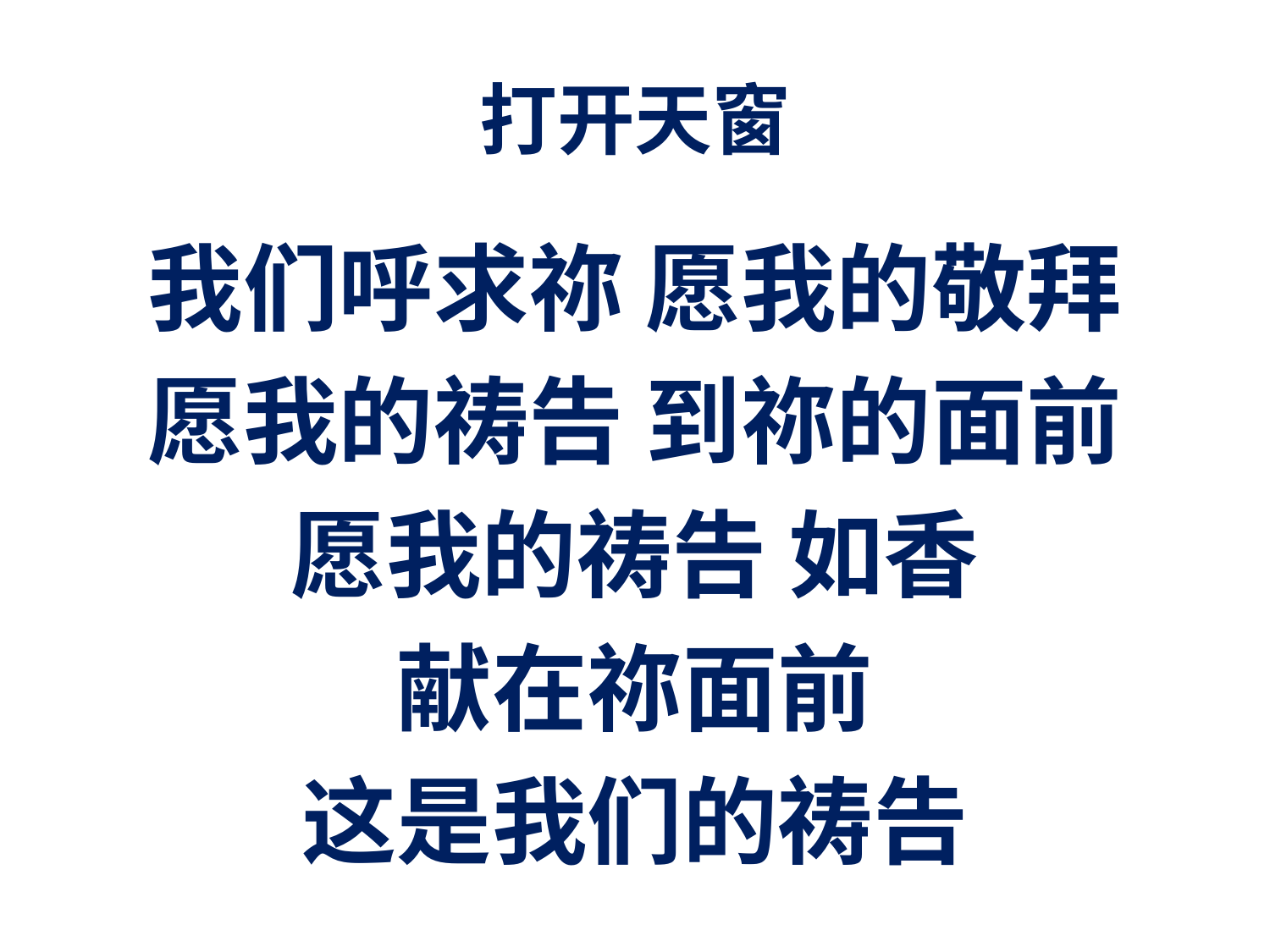

# 打开天窗
我们呼求祢 愿我的敬拜
愿我的祷告 到祢的面前
愿我的祷告 如香
献在祢面前
这是我们的祷告